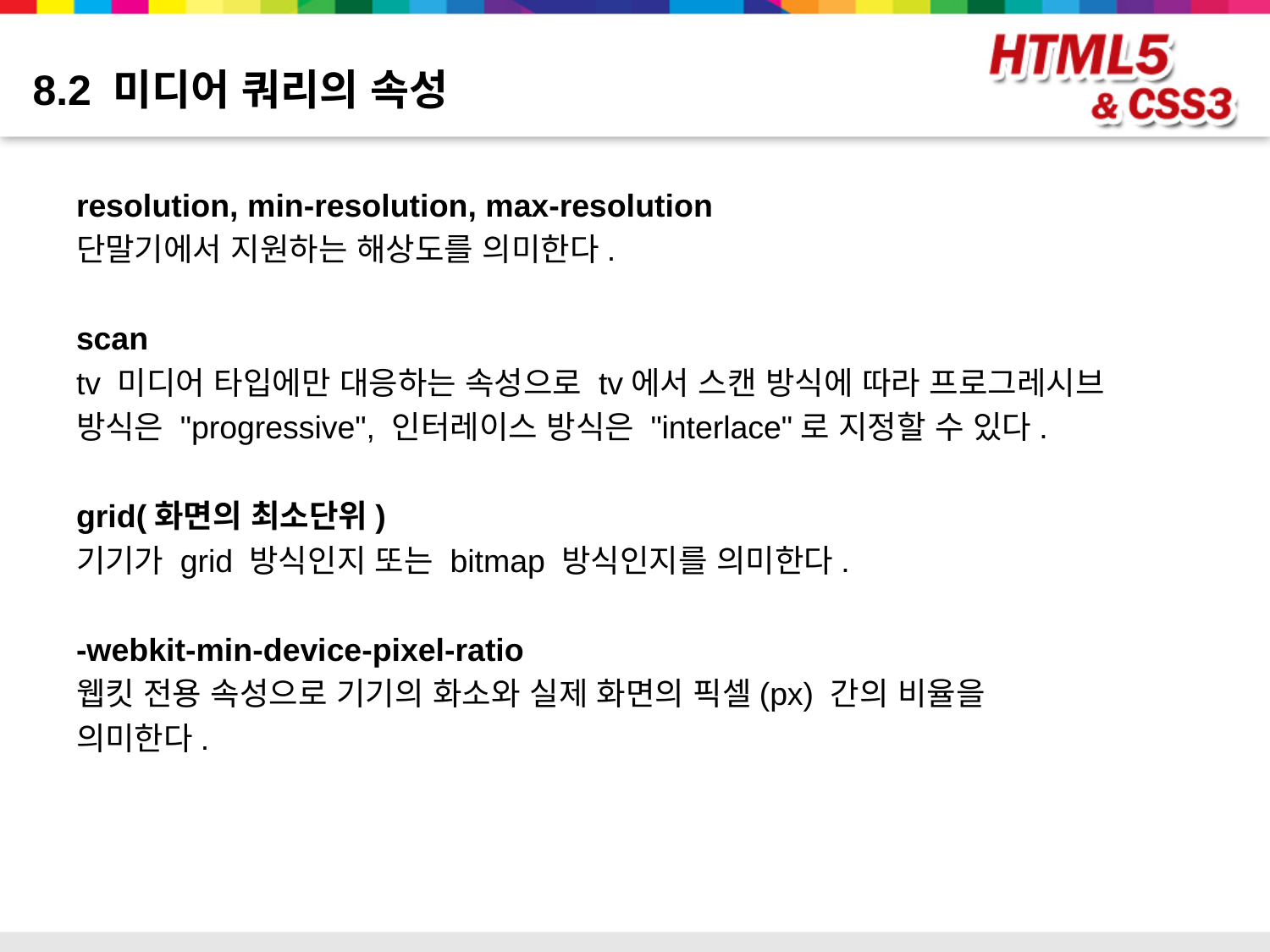

# 8.2 미디어 쿼리의 속성
resolution, min-resolution, max-resolution
단말기에서 지원하는 해상도를 의미한다.

scan
tv 미디어 타입에만 대응하는 속성으로 tv에서 스캔 방식에 따라 프로그레시브
방식은 "progressive", 인터레이스 방식은 "interlace"로 지정할 수 있다.

grid(화면의 최소단위)
기기가 grid 방식인지 또는 bitmap 방식인지를 의미한다.

-webkit-min-device-pixel-ratio
웹킷 전용 속성으로 기기의 화소와 실제 화면의 픽셀(px) 간의 비율을
의미한다.